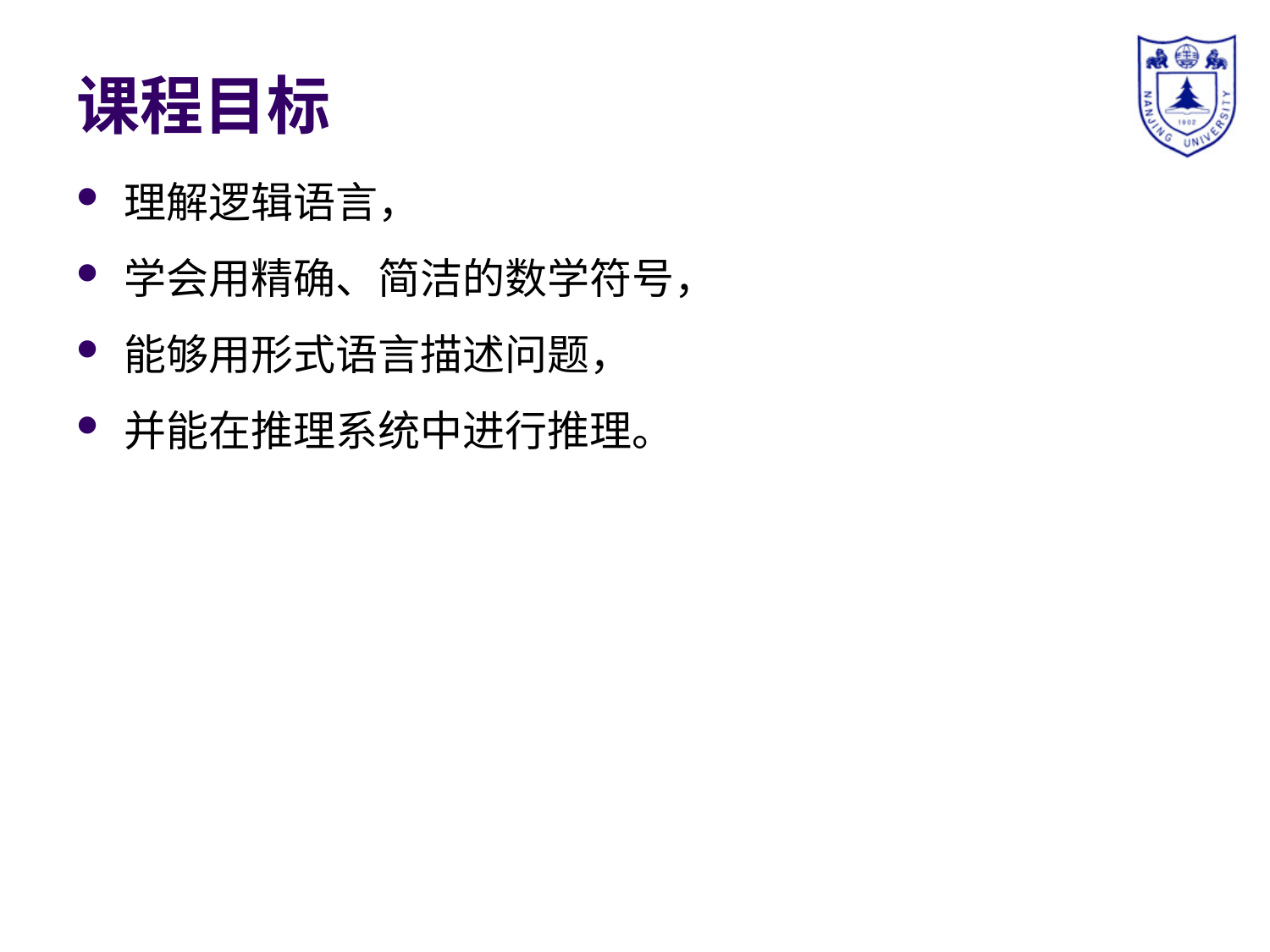

# 课程目标
理解逻辑语言，
学会用精确、简洁的数学符号，
能够用形式语言描述问题，
并能在推理系统中进行推理。

55